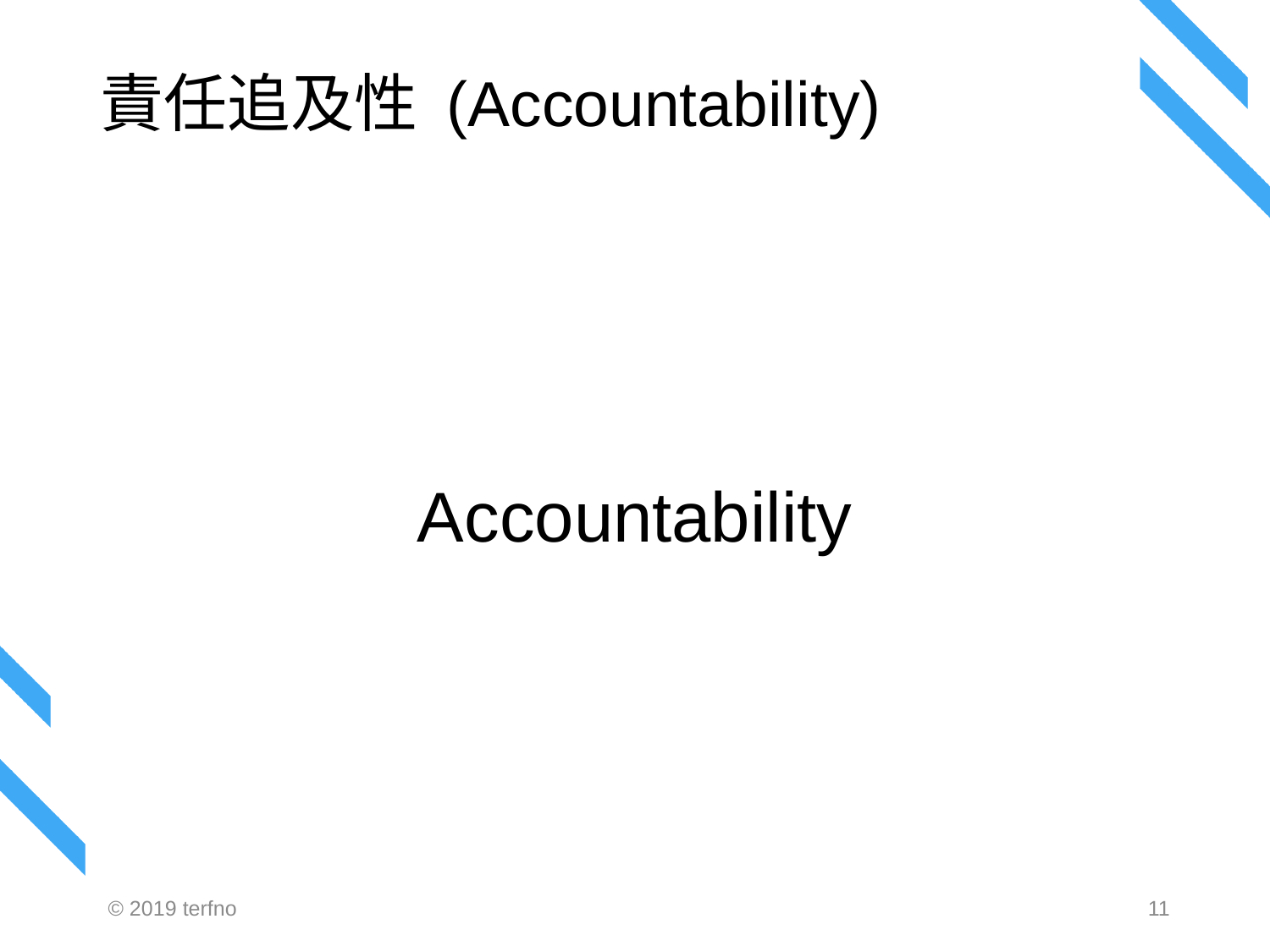

# 責任追及性 (Accountability)
Accountability
© 2019 terfno
11